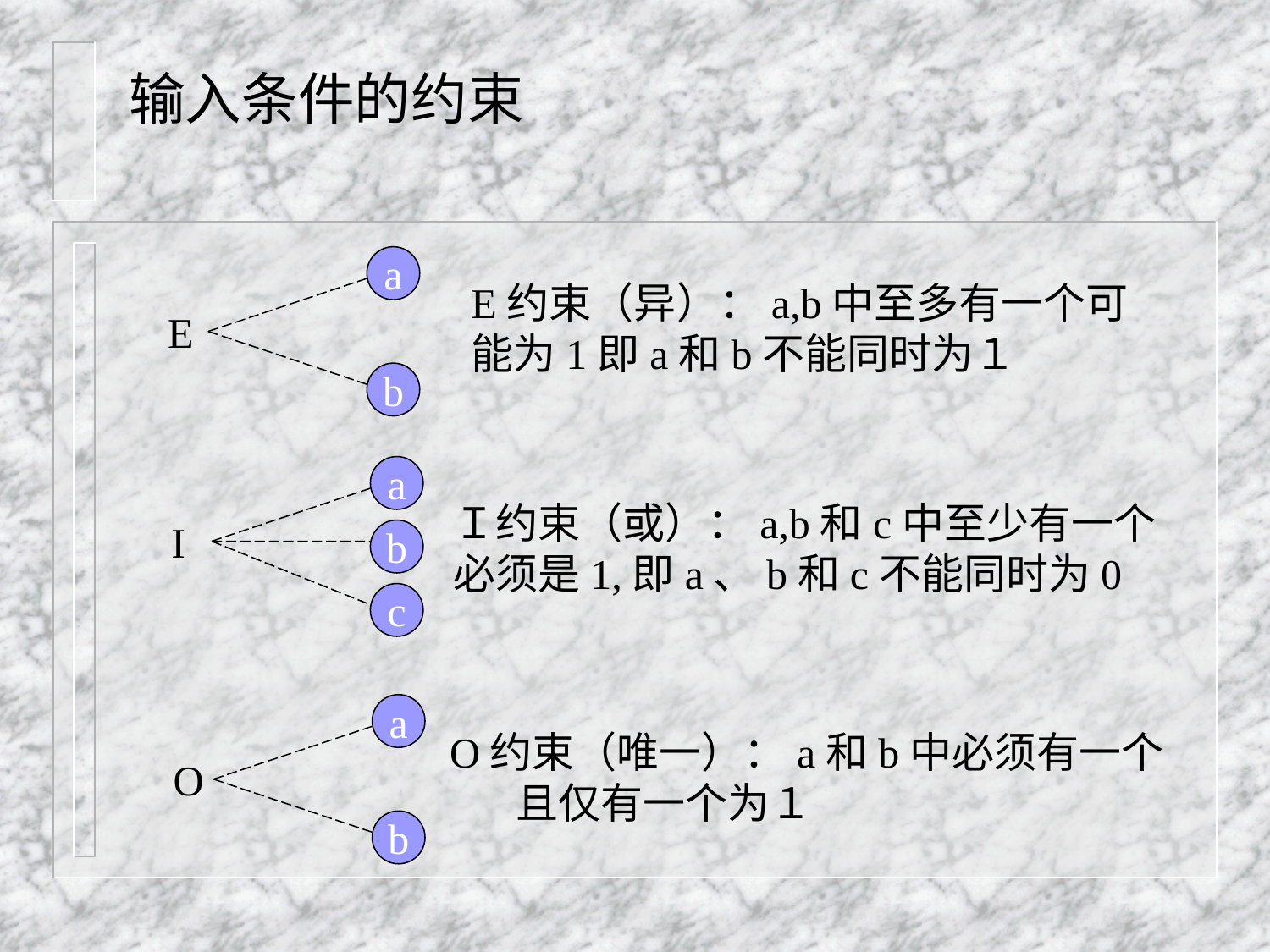

输入条件的约束
a
E约束（异）：a,b中至多有一个可能为1即a和b不能同时为１

E

b
a

Ｉ约束（或）：a,b和c中至少有一个
必须是1,即a、b和c不能同时为0
I
b

c
a
O约束（唯一）：a和b中必须有一个
       且仅有一个为１

O

b